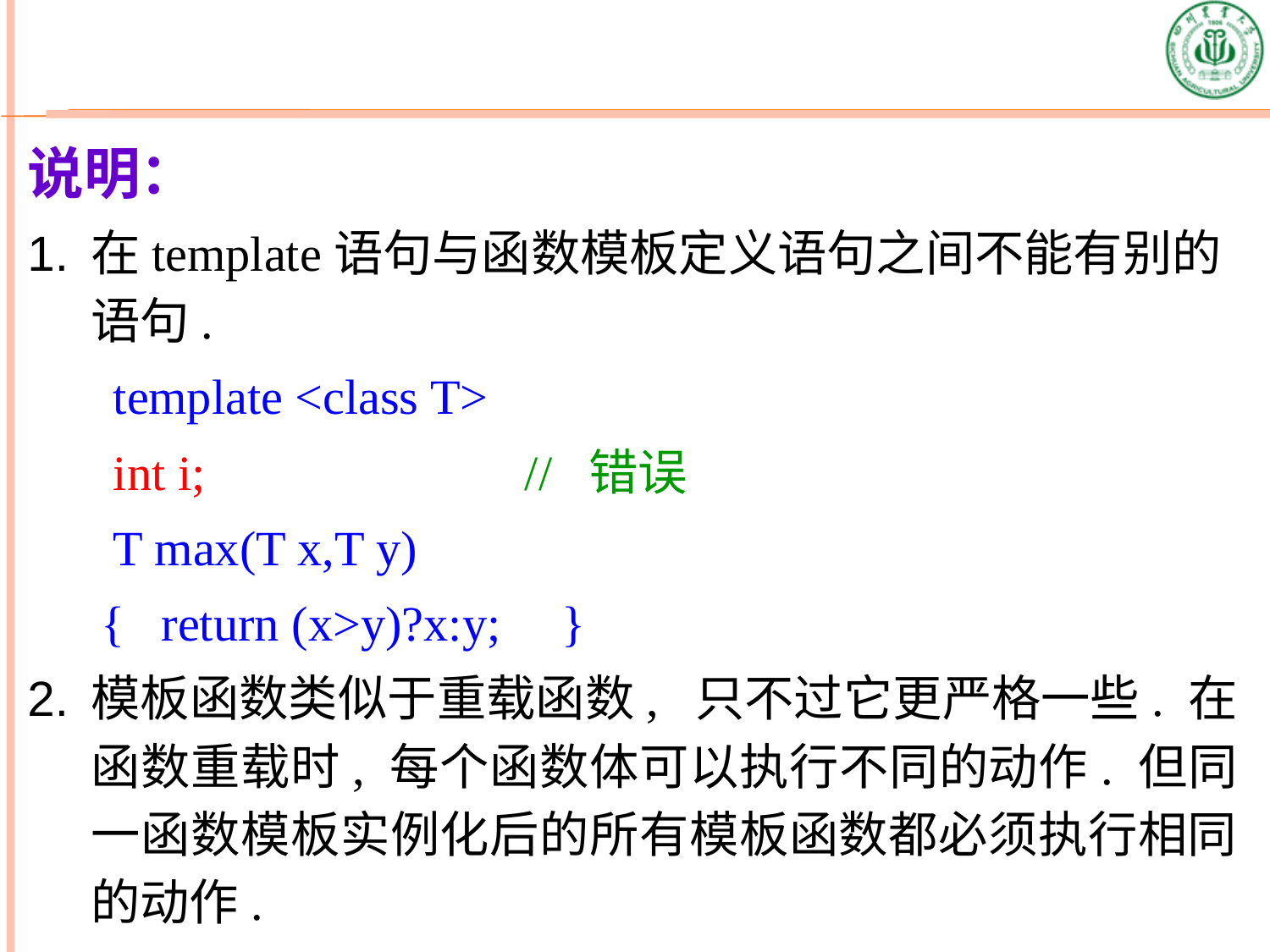

说明：
在template语句与函数模板定义语句之间不能有别的语句.
       template <class T>
       int i;                          //  错误
       T max(T x,T y)
      {   return (x>y)?x:y;     }
模板函数类似于重载函数,  只不过它更严格一些. 在函数重载时, 每个函数体可以执行不同的动作. 但同一函数模板实例化后的所有模板函数都必须执行相同的动作.